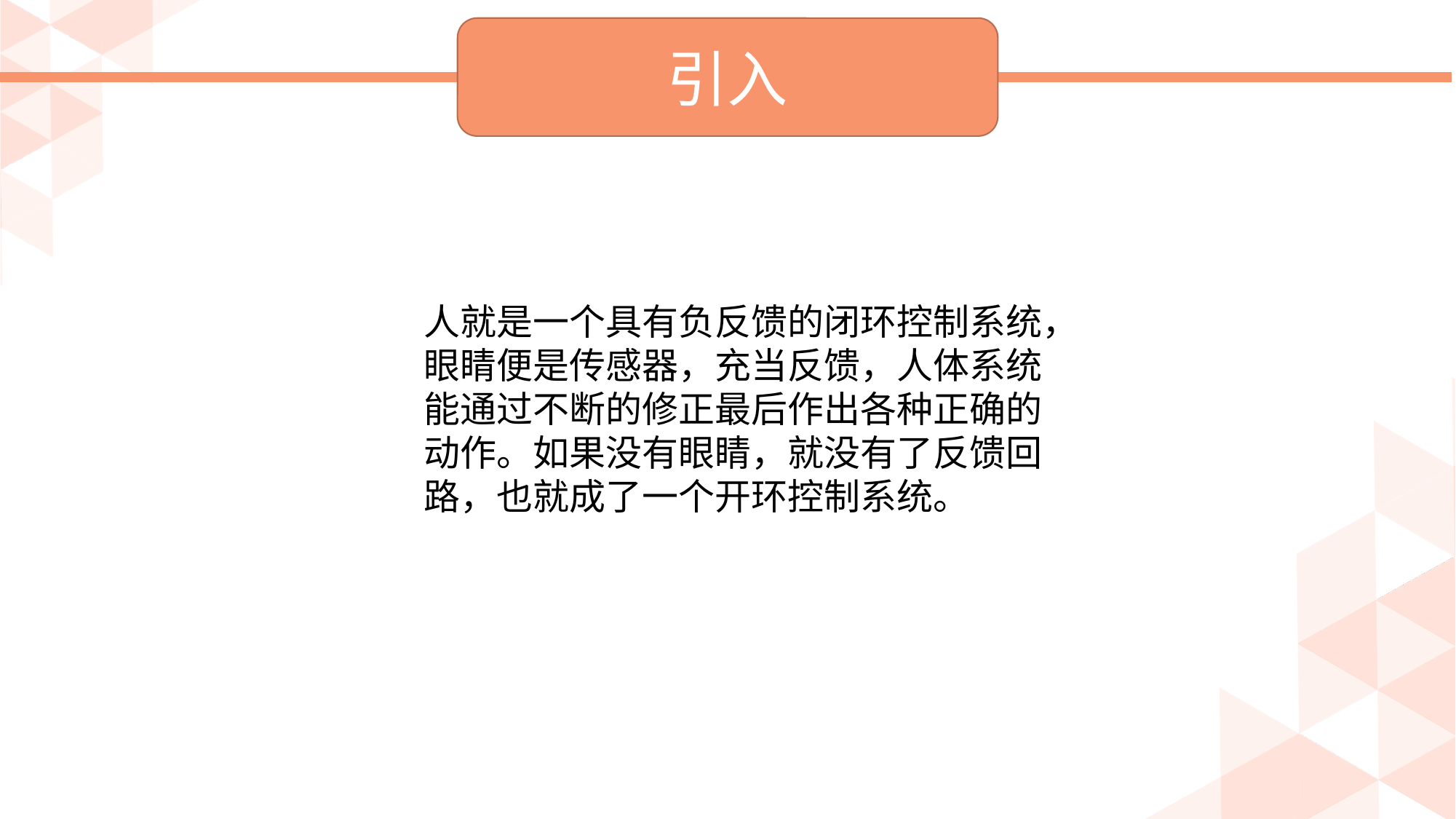

引入

人就是一个具有负反馈的闭环控制系统，眼睛便是传感器，充当反馈，人体系统能通过不断的修正最后作出各种正确的动作。如果没有眼睛，就没有了反馈回路，也就成了一个开环控制系统。